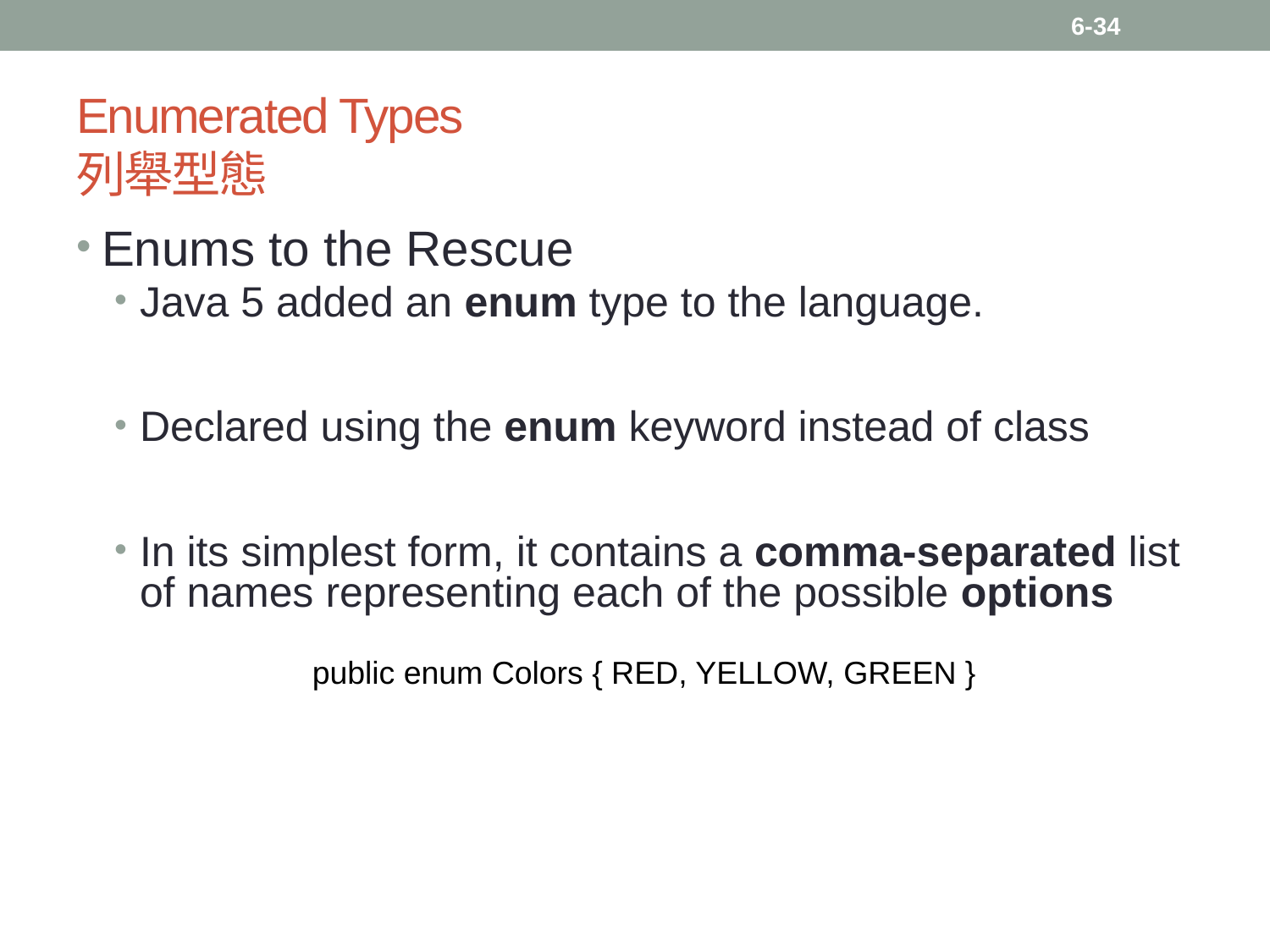

6-34
# Enumerated Types 列舉型態
Enums to the Rescue
Java 5 added an enum type to the language.

Declared using the enum keyword instead of class

In its simplest form, it contains a comma-separated list of names representing each of the possible options
public enum Colors { RED, YELLOW, GREEN }